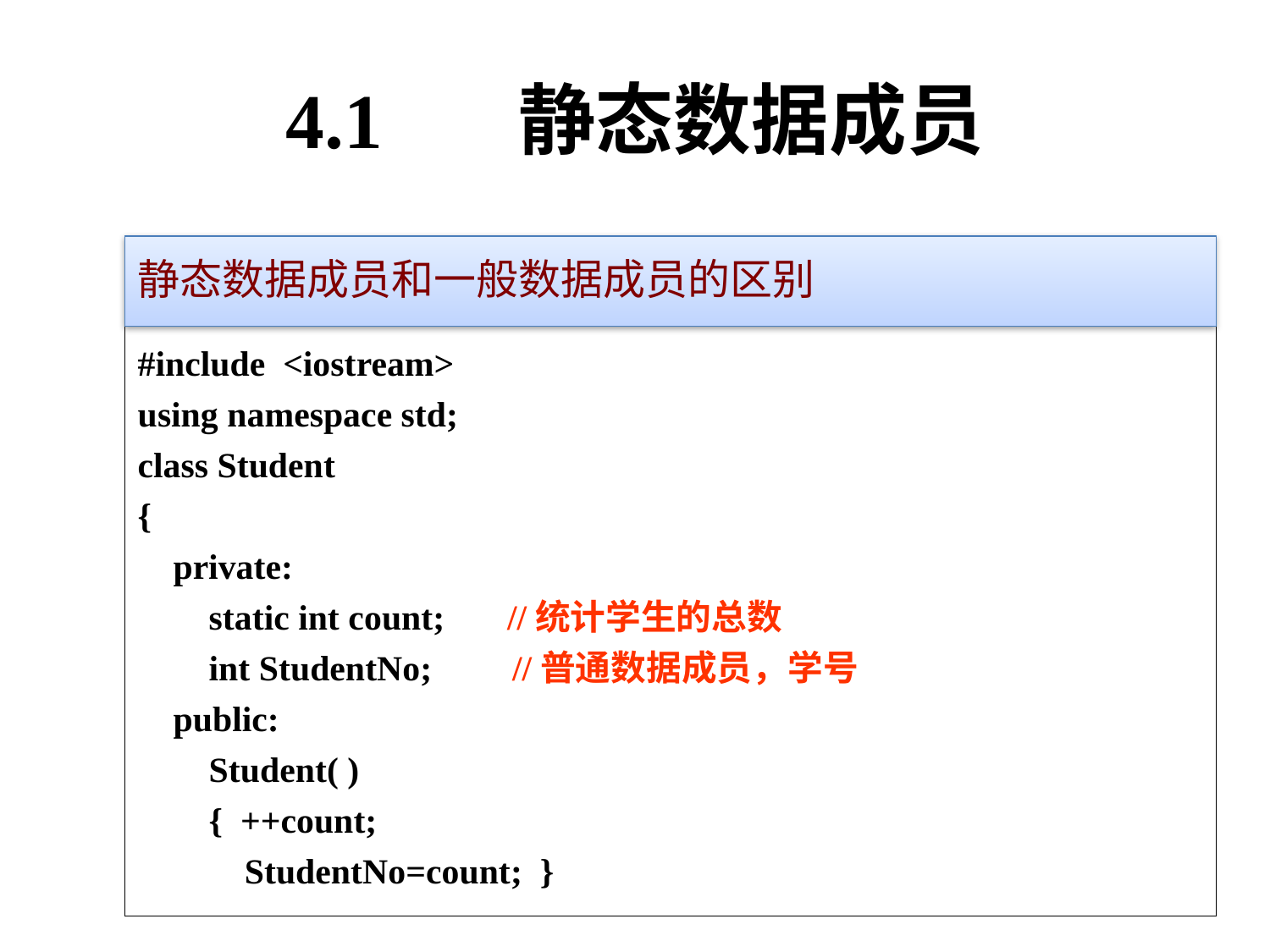

# 4.1      静态数据成员
静态数据成员和一般数据成员的区别
#include  <iostream>
using namespace std;
class Student
{
    private:
        static int count;       //统计学生的总数
        int StudentNo;         //普通数据成员，学号
    public:
        Student( )
        {  ++count;
            StudentNo=count;  }